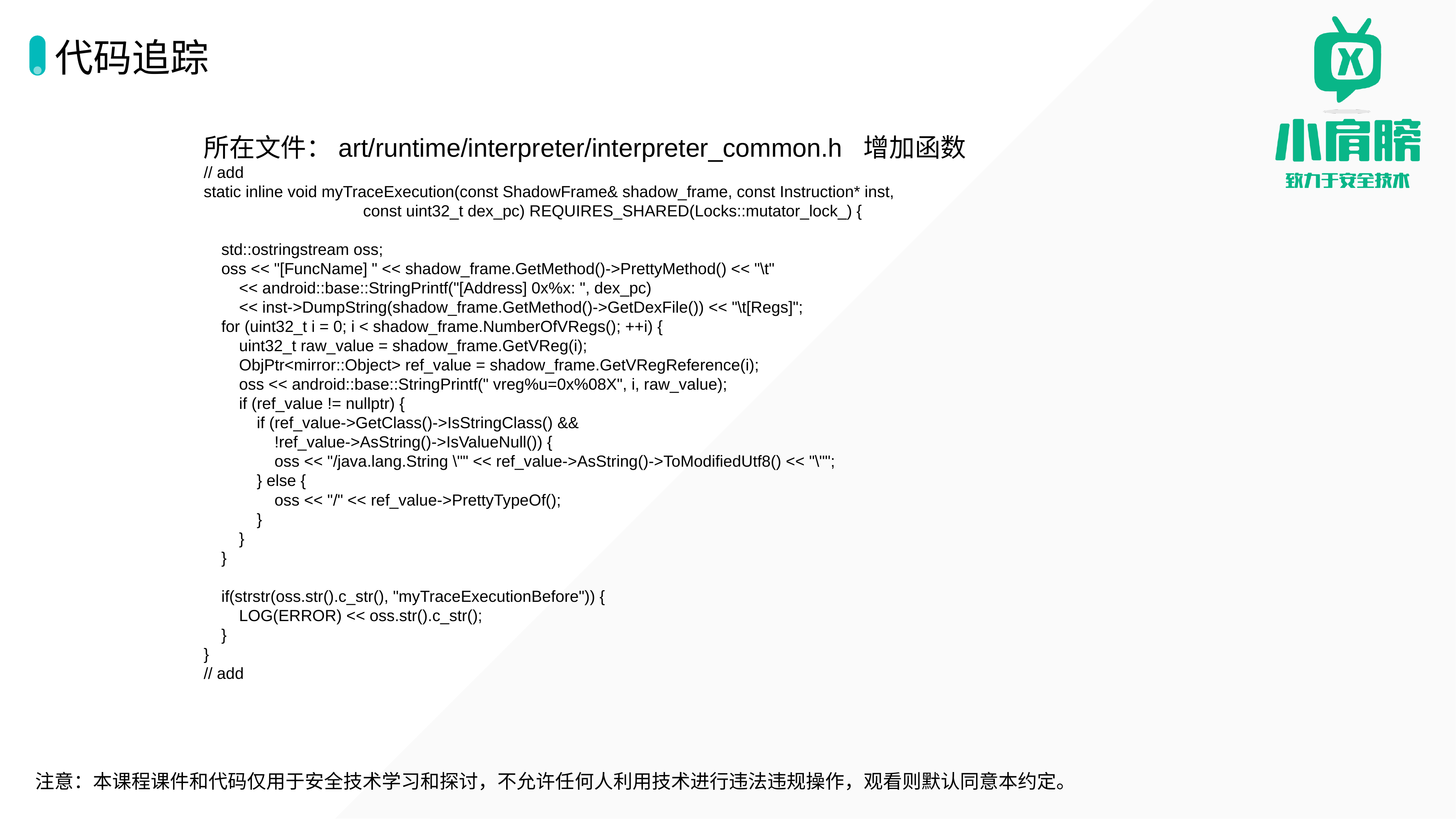

# 代码追踪
所在文件：art/runtime/interpreter/interpreter_common.h  增加函数
// add
static inline void myTraceExecution(const ShadowFrame& shadow_frame, const Instruction* inst,
                                    const uint32_t dex_pc) REQUIRES_SHARED(Locks::mutator_lock_) {

    std::ostringstream oss;
    oss << "[FuncName] " << shadow_frame.GetMethod()->PrettyMethod() << "\t"
        << android::base::StringPrintf("[Address] 0x%x: ", dex_pc)
        << inst->DumpString(shadow_frame.GetMethod()->GetDexFile()) << "\t[Regs]";
    for (uint32_t i = 0; i < shadow_frame.NumberOfVRegs(); ++i) {
        uint32_t raw_value = shadow_frame.GetVReg(i);
        ObjPtr<mirror::Object> ref_value = shadow_frame.GetVRegReference(i);
        oss << android::base::StringPrintf(" vreg%u=0x%08X", i, raw_value);
        if (ref_value != nullptr) {
            if (ref_value->GetClass()->IsStringClass() &&
                !ref_value->AsString()->IsValueNull()) {
                oss << "/java.lang.String \"" << ref_value->AsString()->ToModifiedUtf8() << "\"";
            } else {
                oss << "/" << ref_value->PrettyTypeOf();
            }
        }
    }

    if(strstr(oss.str().c_str(), "myTraceExecutionBefore")) {
        LOG(ERROR) << oss.str().c_str();
    }
}
// add